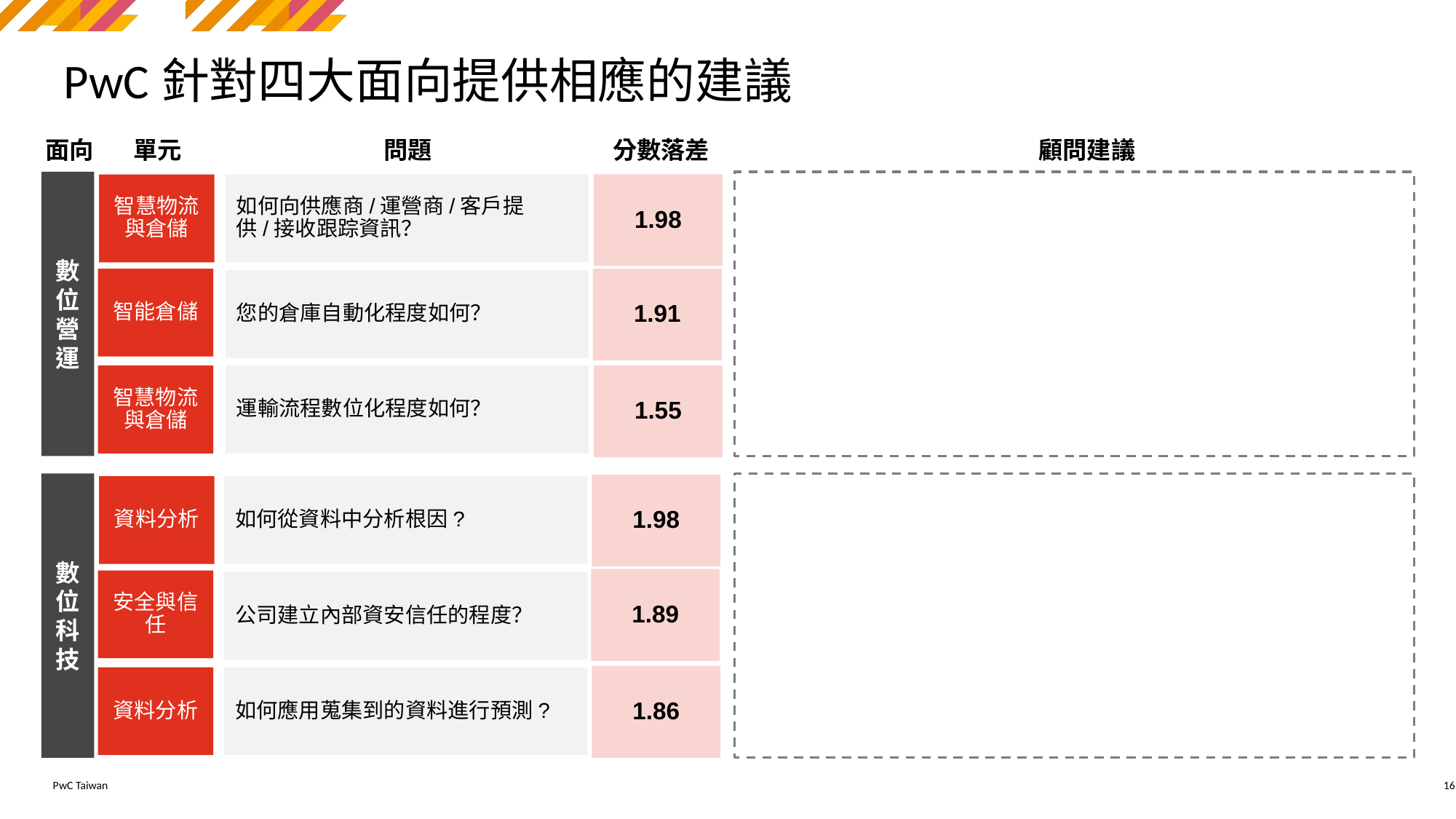

# PwC針對四大面向提供相應的建議
數位營運
1.98
智慧物流與倉儲
如何向供應商/運營商/客戶提供/接收跟踪資訊？
智能倉儲
1.91
您的倉庫自動化程度如何？
運輸流程數位化程度如何？
1.55
智慧物流與倉儲
數位科技
1.98
資料分析
如何從資料中分析根因?
1.89
安全與信任
公司建立內部資安信任的程度？
1.86
如何應用蒐集到的資料進行預測?
資料分析
16